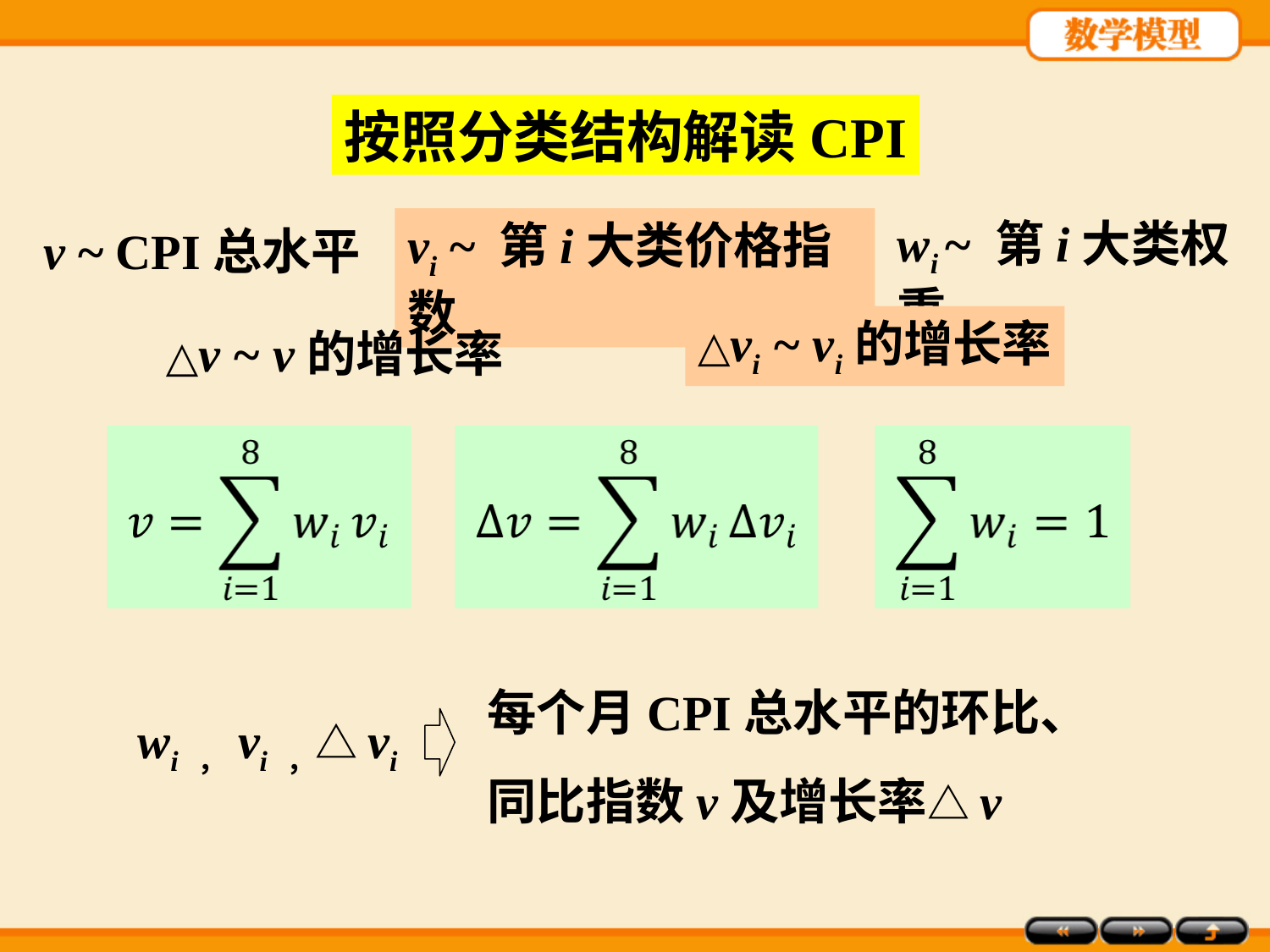

按照分类结构解读CPI
wi ~ 第i大类权重
vi ~ 第i大类价格指数
v ~ CPI总水平
△vi ~ vi的增长率
△v ~ v的增长率

每个月CPI总水平的环比、同比指数v及增长率△v

wi ，vi ，△vi